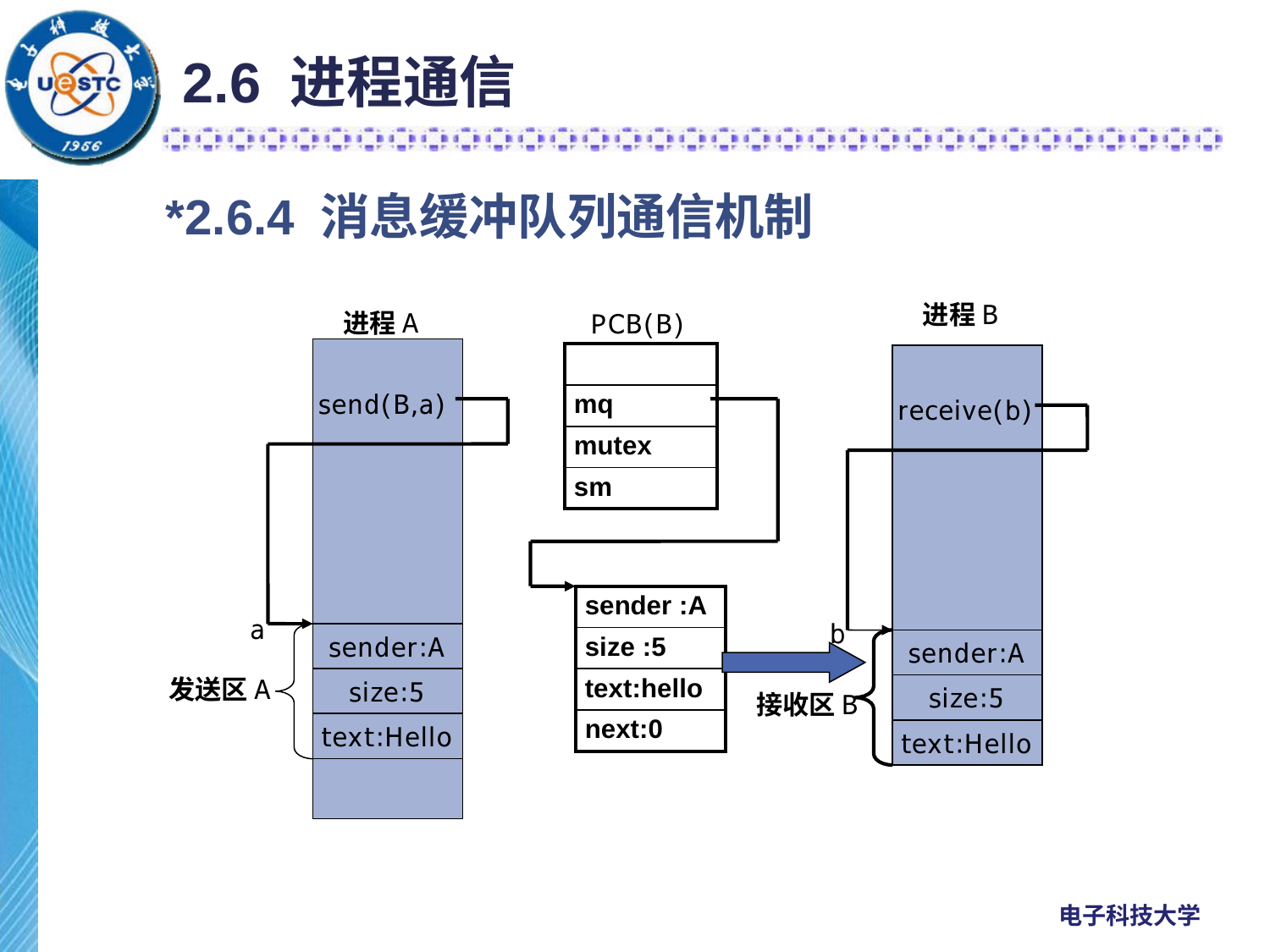

2.6 进程通信

*2.6.4 消息缓冲队列通信机制
进程B
进程A
PCB(B)

|  |
| --- |
| mq |
| mutex |
| sm |

send(B,a)
receive(b)

| sender :A |
| --- |
| size :5 |
| text:hello |
| next:0 |
a
b

sender:A

sender:A

发送区A
size:5
size:5
接收区B
text:Hello
text:Hello